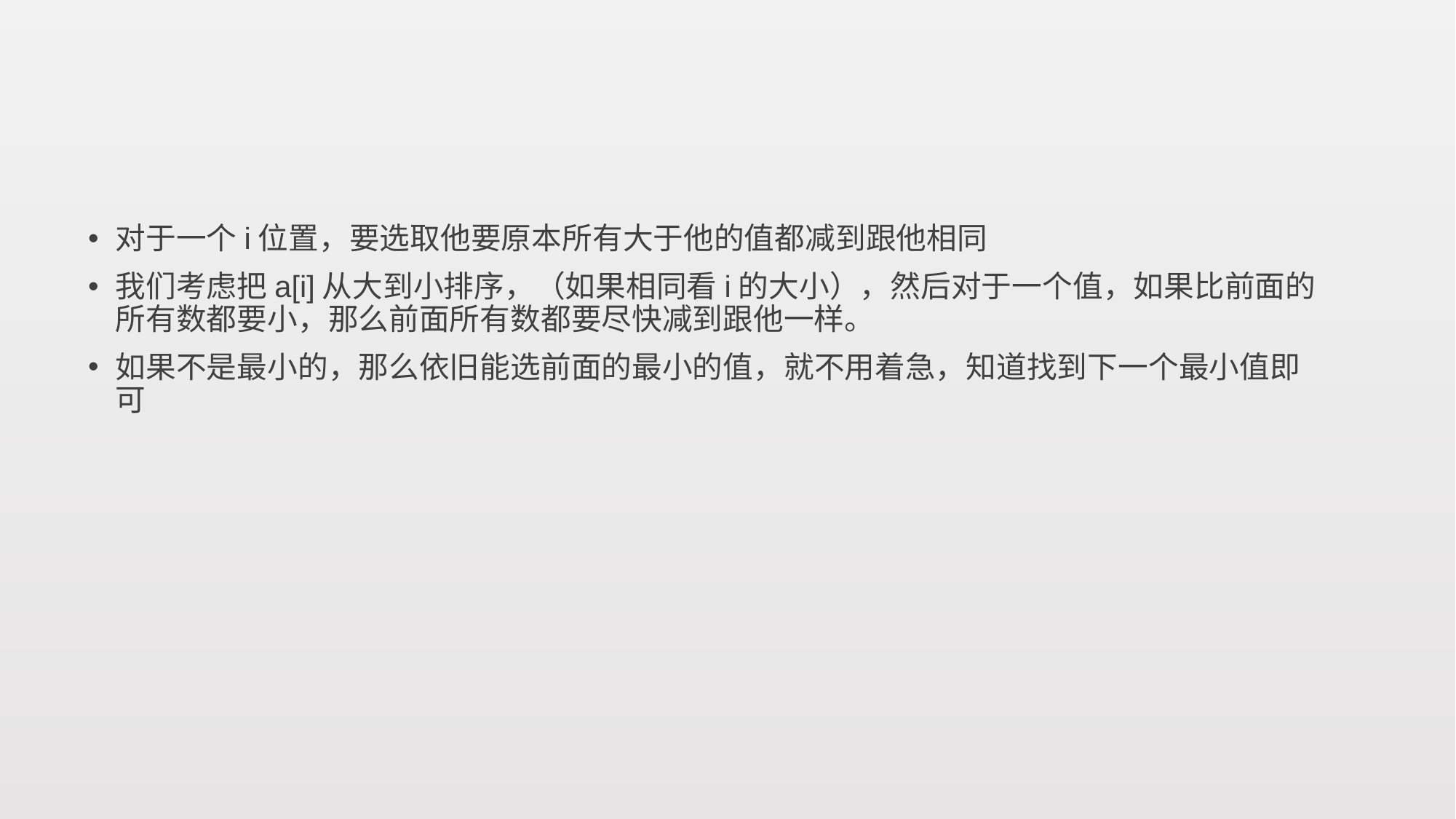

#
对于一个i位置，要选取他要原本所有大于他的值都减到跟他相同
我们考虑把a[i]从大到小排序，（如果相同看i的大小），然后对于一个值，如果比前面的所有数都要小，那么前面所有数都要尽快减到跟他一样。
如果不是最小的，那么依旧能选前面的最小的值，就不用着急，知道找到下一个最小值即可